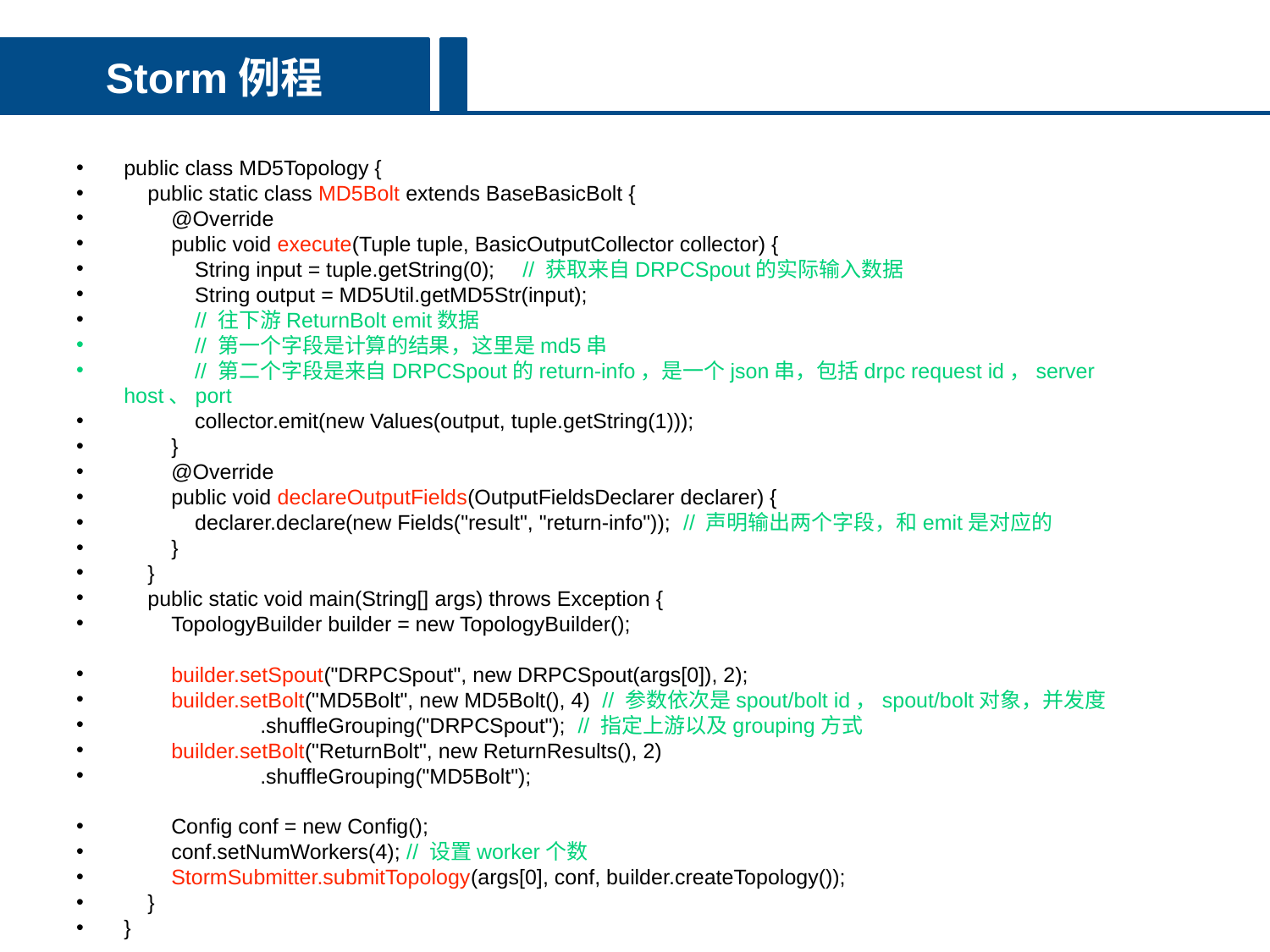

Storm例程

public class MD5Topology {
    public static class MD5Bolt extends BaseBasicBolt {
        @Override
        public void execute(Tuple tuple, BasicOutputCollector collector) {
            String input = tuple.getString(0);	   // 获取来自DRPCSpout的实际输入数据
            String output = MD5Util.getMD5Str(input);
            // 往下游ReturnBolt emit数据
            // 第一个字段是计算的结果，这里是md5串
            // 第二个字段是来自DRPCSpout的return-info，是一个json串，包括drpc request id，server host、port
            collector.emit(new Values(output, tuple.getString(1)));
        }
        @Override
        public void declareOutputFields(OutputFieldsDeclarer declarer) {
            declarer.declare(new Fields("result", "return-info"));  // 声明输出两个字段，和emit是对应的
        }
    }
    public static void main(String[] args) throws Exception {
        TopologyBuilder builder = new TopologyBuilder();

        builder.setSpout("DRPCSpout", new DRPCSpout(args[0]), 2);
        builder.setBolt("MD5Bolt", new MD5Bolt(), 4)  // 参数依次是spout/bolt id，spout/bolt对象，并发度
                       .shuffleGrouping("DRPCSpout");  // 指定上游以及grouping方式
        builder.setBolt("ReturnBolt", new ReturnResults(), 2)
                       .shuffleGrouping("MD5Bolt");

        Config conf = new Config();
        conf.setNumWorkers(4); // 设置worker个数
        StormSubmitter.submitTopology(args[0], conf, builder.createTopology());
    }
}